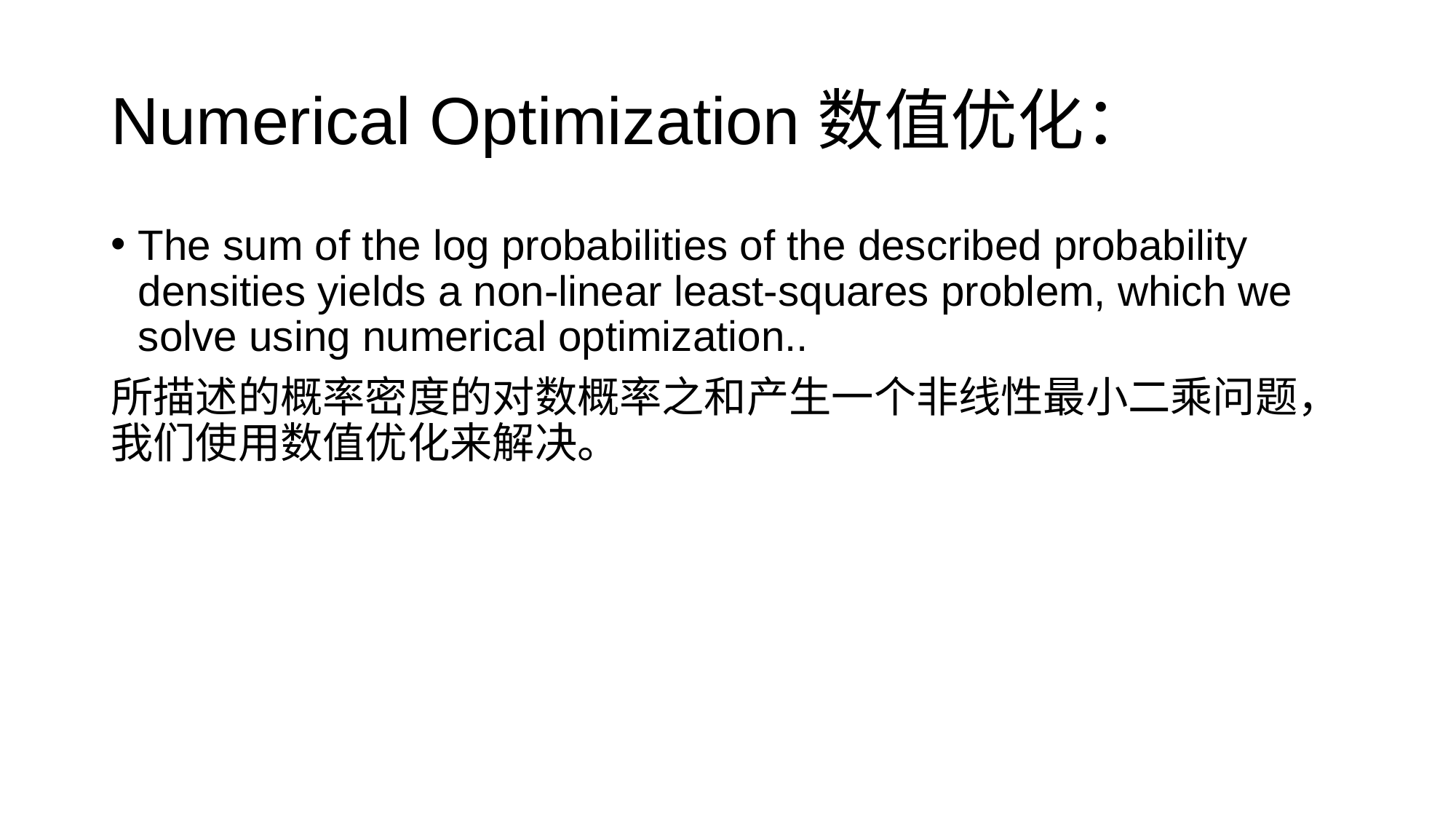

# Numerical Optimization数值优化：
The sum of the log probabilities of the described probability densities yields a non-linear least-squares problem, which we solve using numerical optimization..
所描述的概率密度的对数概率之和产生一个非线性最小二乘问题，我们使用数值优化来解决。